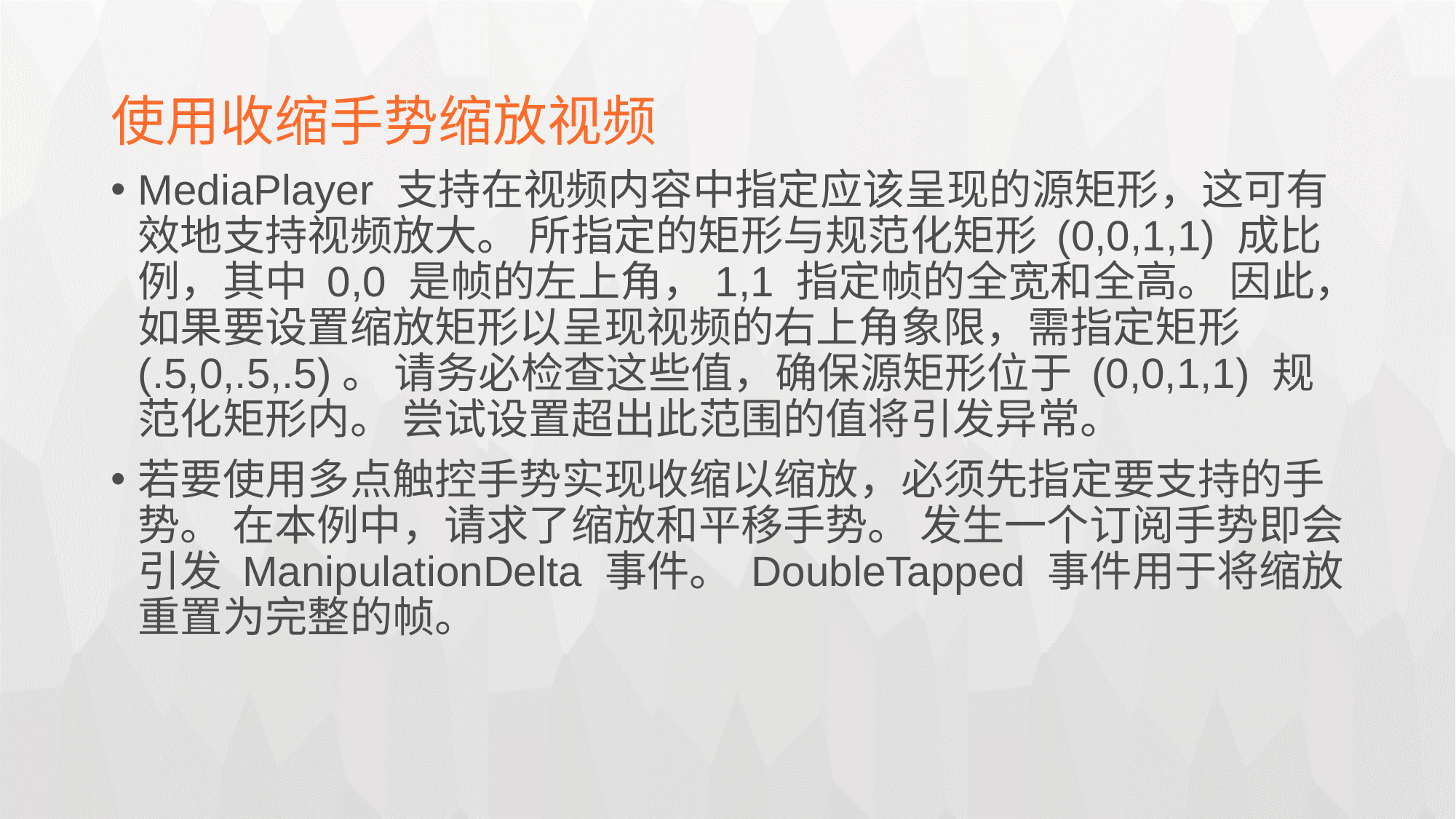

使用收缩手势缩放视频
MediaPlayer 支持在视频内容中指定应该呈现的源矩形，这可有效地支持视频放大。 所指定的矩形与规范化矩形 (0,0,1,1) 成比例，其中 0,0 是帧的左上角，1,1 指定帧的全宽和全高。 因此，如果要设置缩放矩形以呈现视频的右上角象限，需指定矩形 (.5,0,.5,.5)。 请务必检查这些值，确保源矩形位于 (0,0,1,1) 规范化矩形内。 尝试设置超出此范围的值将引发异常。
若要使用多点触控手势实现收缩以缩放，必须先指定要支持的手势。 在本例中，请求了缩放和平移手势。 发生一个订阅手势即会引发 ManipulationDelta 事件。 DoubleTapped 事件用于将缩放重置为完整的帧。